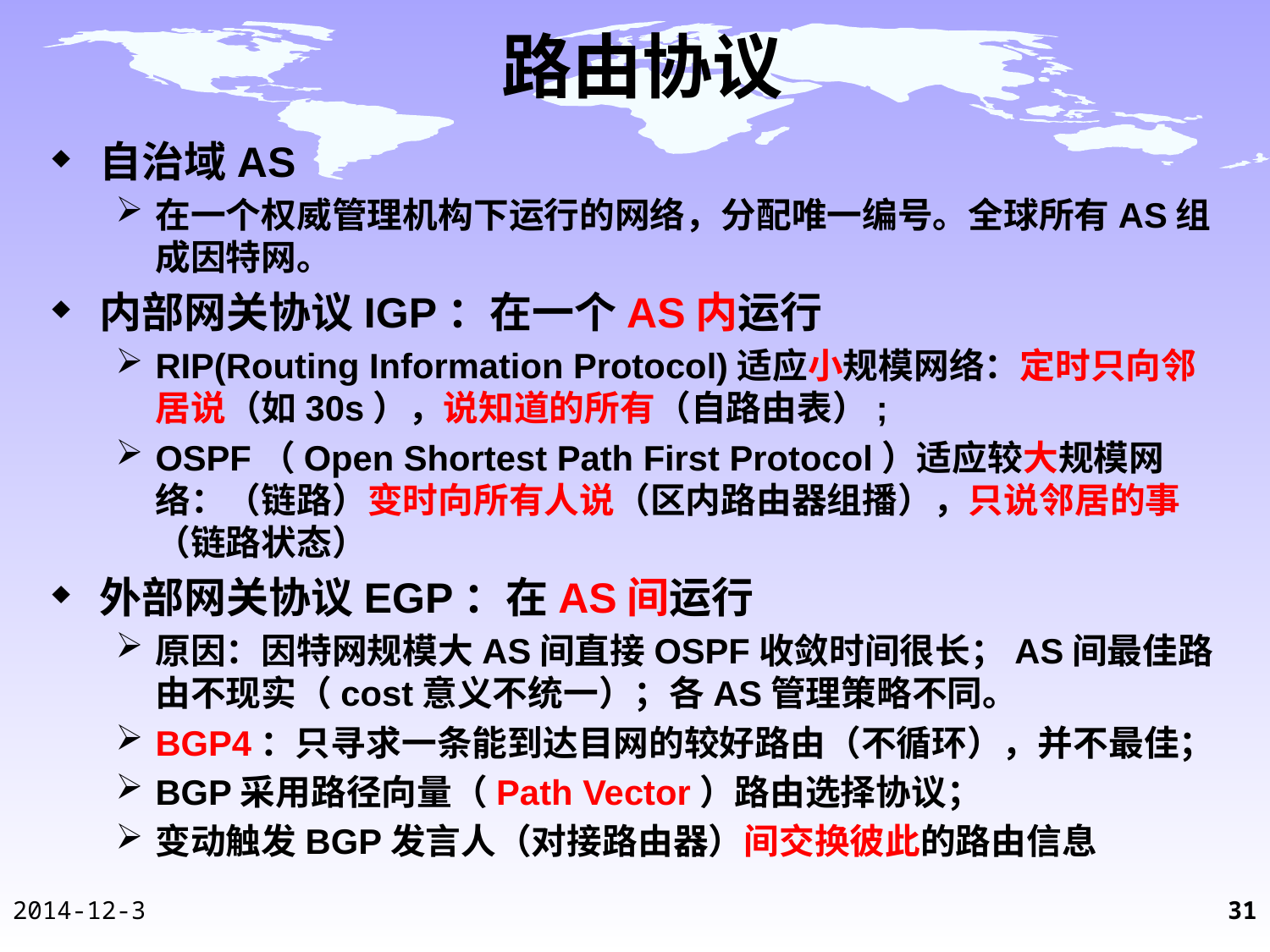

# 路由协议
自治域AS
在一个权威管理机构下运行的网络，分配唯一编号。全球所有AS组成因特网。
内部网关协议IGP：在一个AS内运行
RIP(Routing Information Protocol)适应小规模网络：定时只向邻居说（如30s），说知道的所有（自路由表）;
OSPF（Open Shortest Path First Protocol）适应较大规模网络：（链路）变时向所有人说（区内路由器组播），只说邻居的事（链路状态）
外部网关协议EGP：在AS间运行
原因：因特网规模大AS间直接OSPF收敛时间很长；AS间最佳路由不现实（cost意义不统一）；各AS管理策略不同。
BGP4：只寻求一条能到达目网的较好路由（不循环），并不最佳；
BGP采用路径向量（Path Vector）路由选择协议；
变动触发BGP发言人（对接路由器）间交换彼此的路由信息
2014-12-3
31